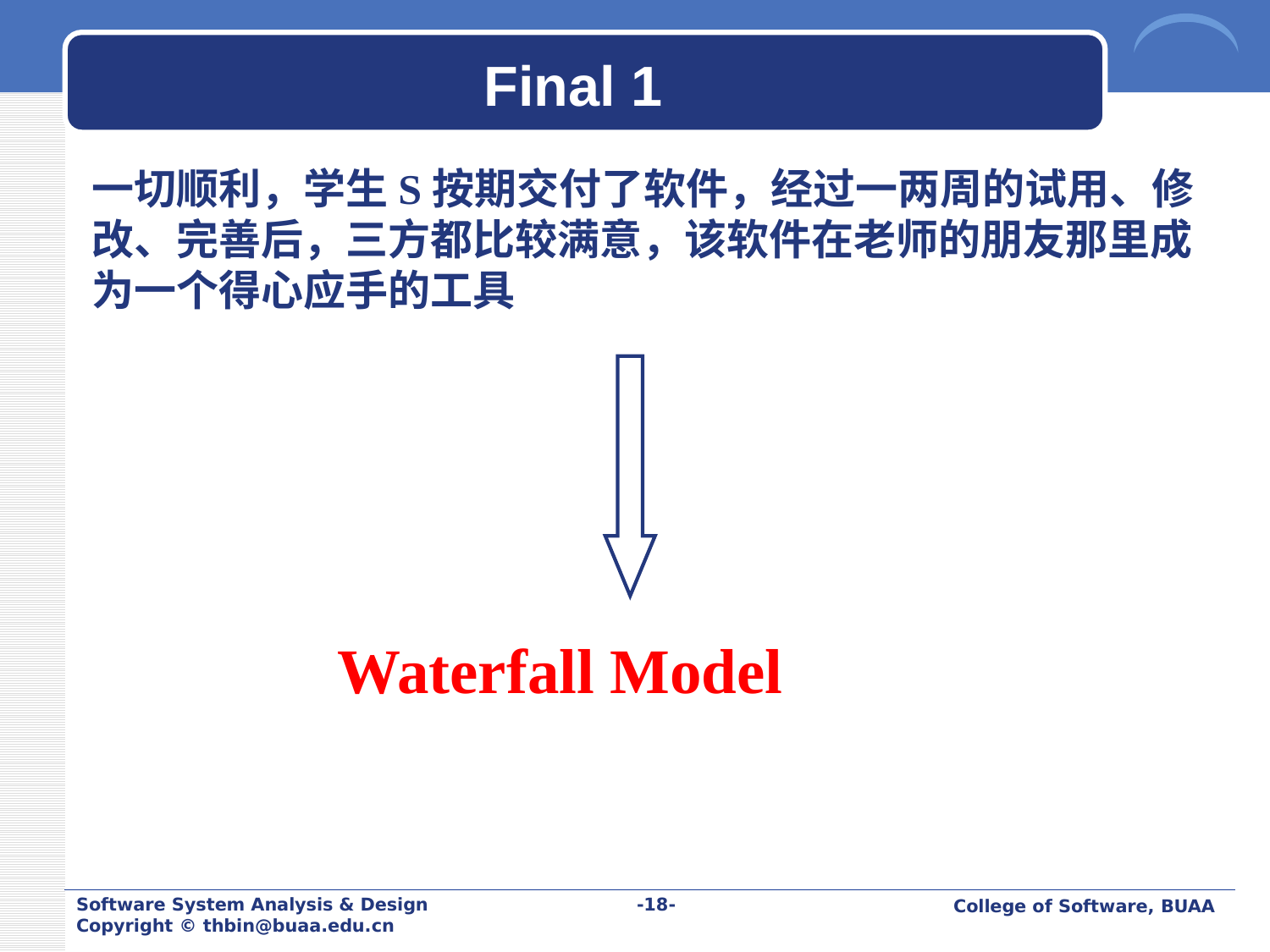

Final 1
一切顺利，学生S按期交付了软件，经过一两周的试用、修改、完善后，三方都比较满意，该软件在老师的朋友那里成为一个得心应手的工具

Waterfall Model
Software System Analysis & Design Copyright © thbin@buaa.edu.cn
-18-
College of Software, BUAA